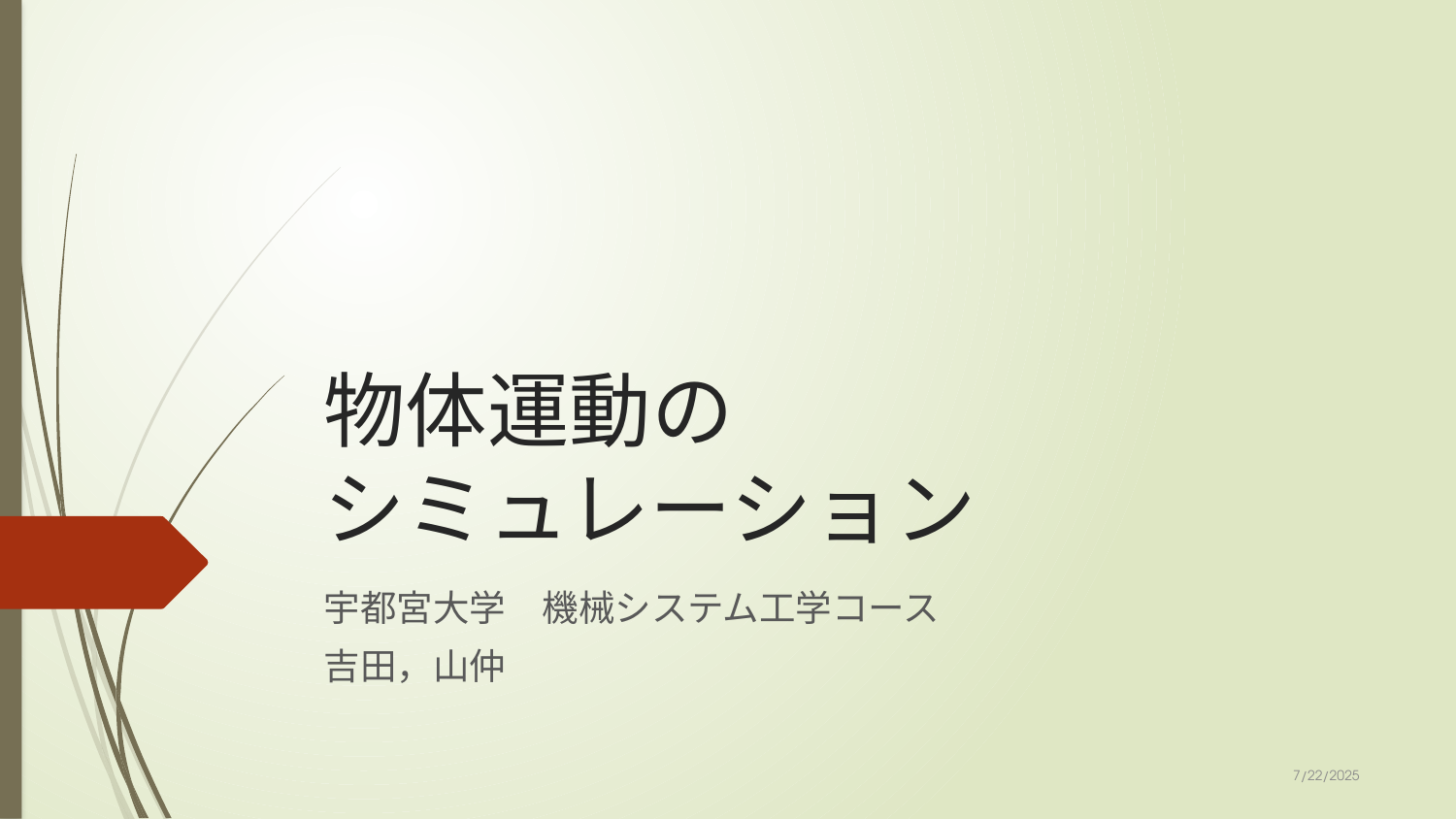

# 物体運動の
シミュレーション
宇都宮大学　機械システム工学コース
吉田，山仲
7/22/2025